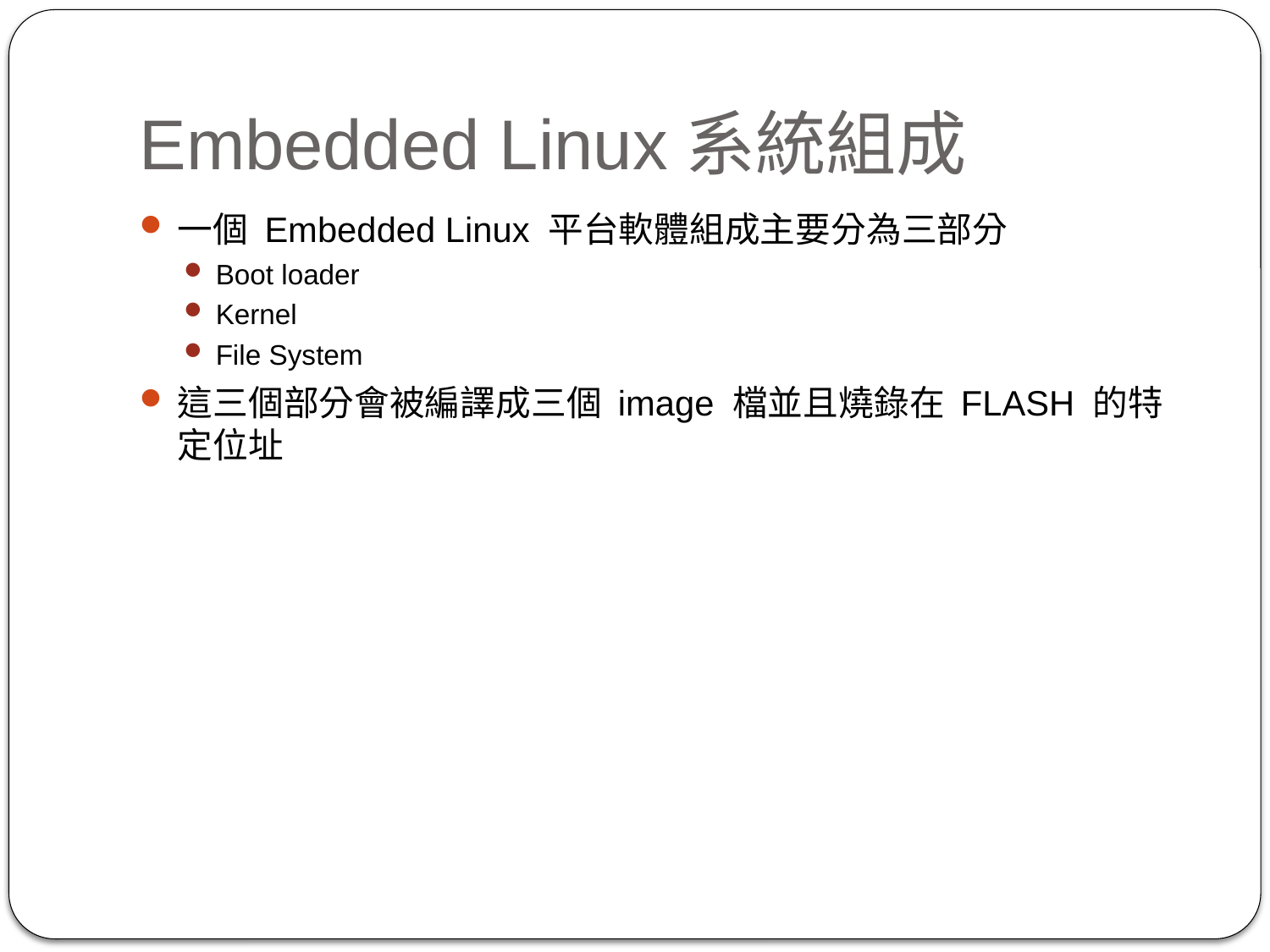

# Embedded Linux系統組成
一個 Embedded Linux 平台軟體組成主要分為三部分
Boot loader
Kernel
File System
這三個部分會被編譯成三個 image 檔並且燒錄在 FLASH 的特定位址